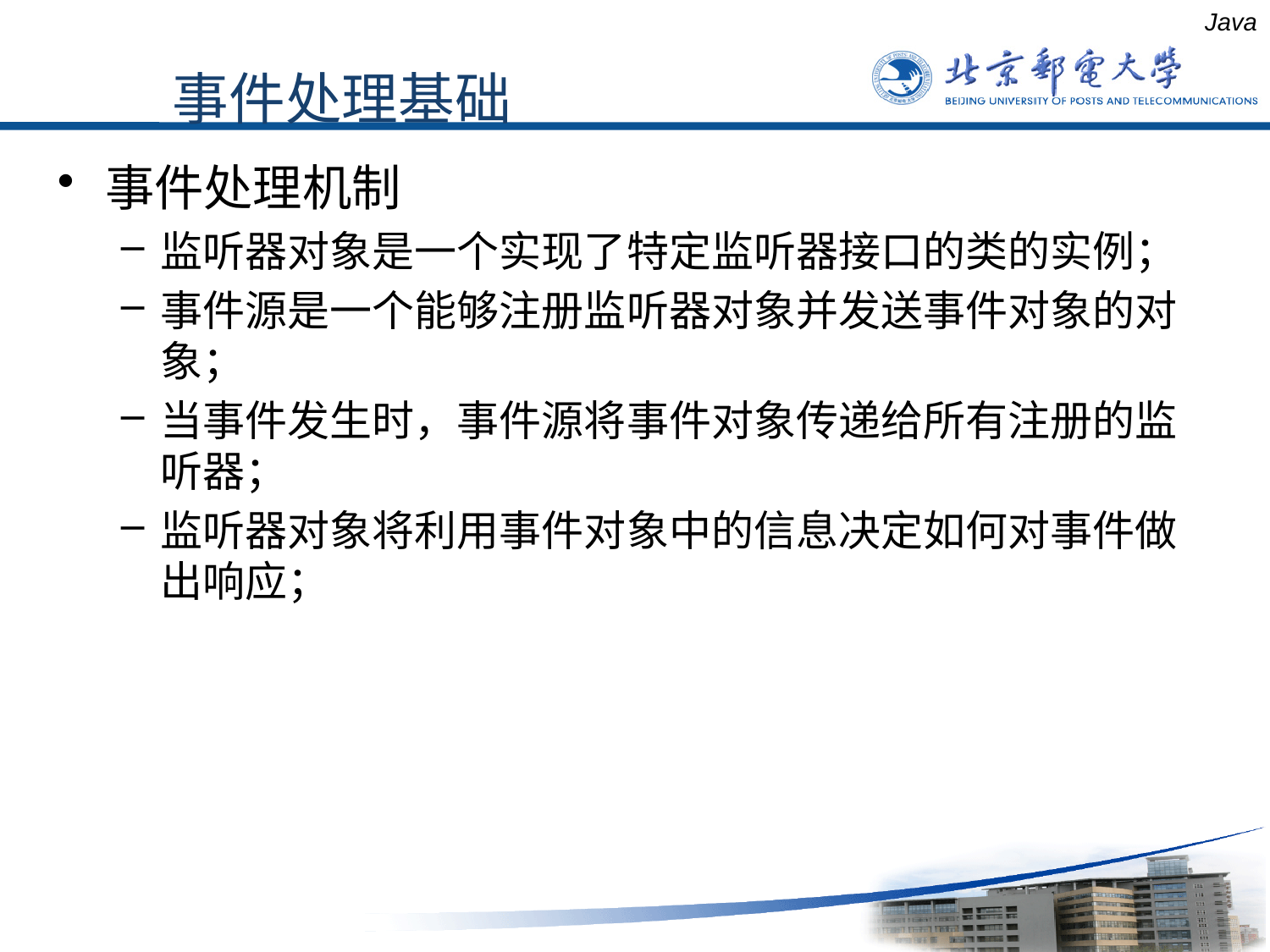

事件处理机制
监听器对象是一个实现了特定监听器接口的类的实例；
事件源是一个能够注册监听器对象并发送事件对象的对象；
当事件发生时，事件源将事件对象传递给所有注册的监听器；
监听器对象将利用事件对象中的信息决定如何对事件做出响应；

Java
事件处理基础